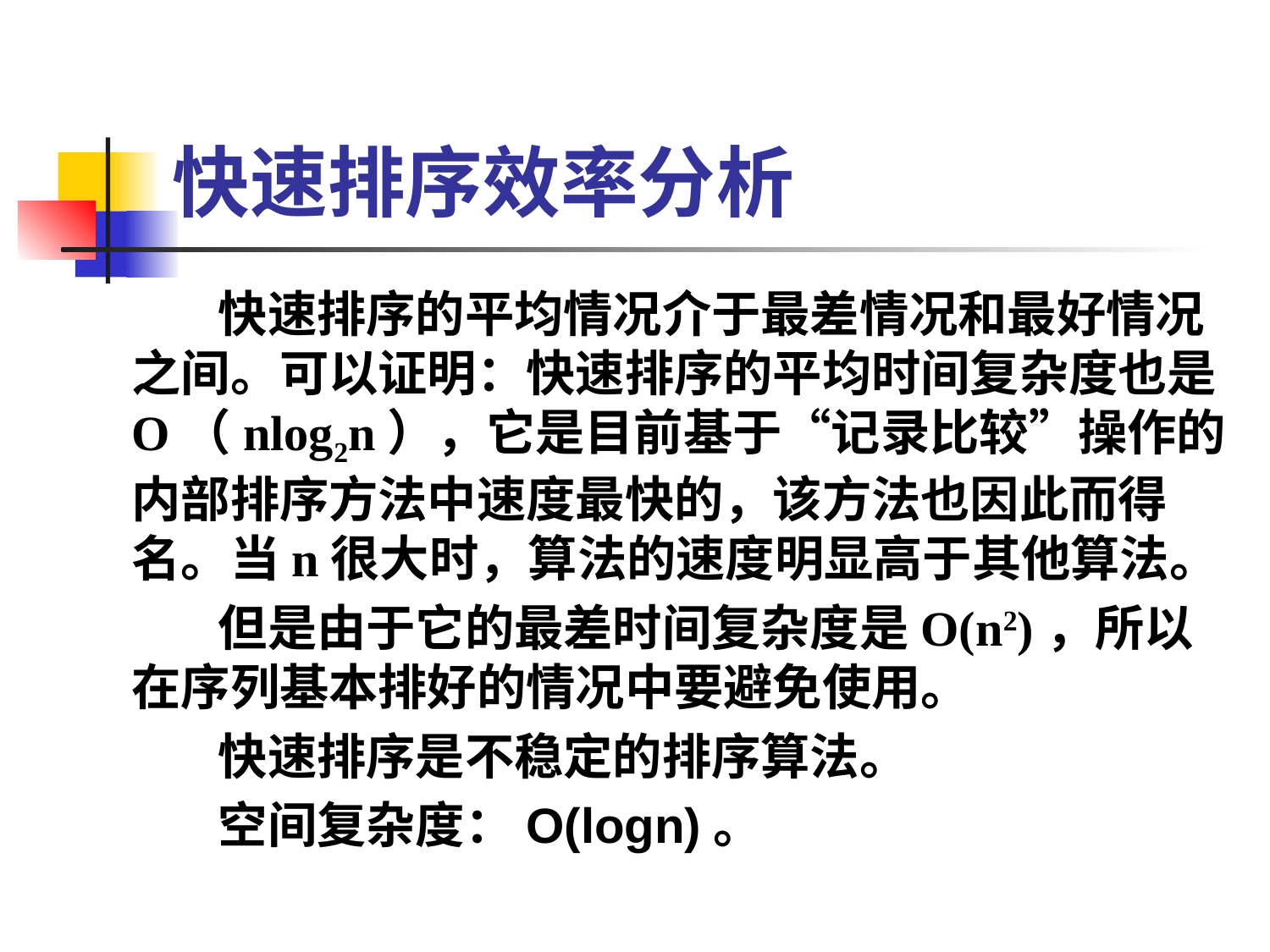

# 快速排序效率分析
快速排序的平均情况介于最差情况和最好情况之间。可以证明：快速排序的平均时间复杂度也是O（nlog2n），它是目前基于“记录比较”操作的内部排序方法中速度最快的，该方法也因此而得名。当n很大时，算法的速度明显高于其他算法。
但是由于它的最差时间复杂度是O(n2)，所以在序列基本排好的情况中要避免使用。
快速排序是不稳定的排序算法。
空间复杂度：O(logn)。

40